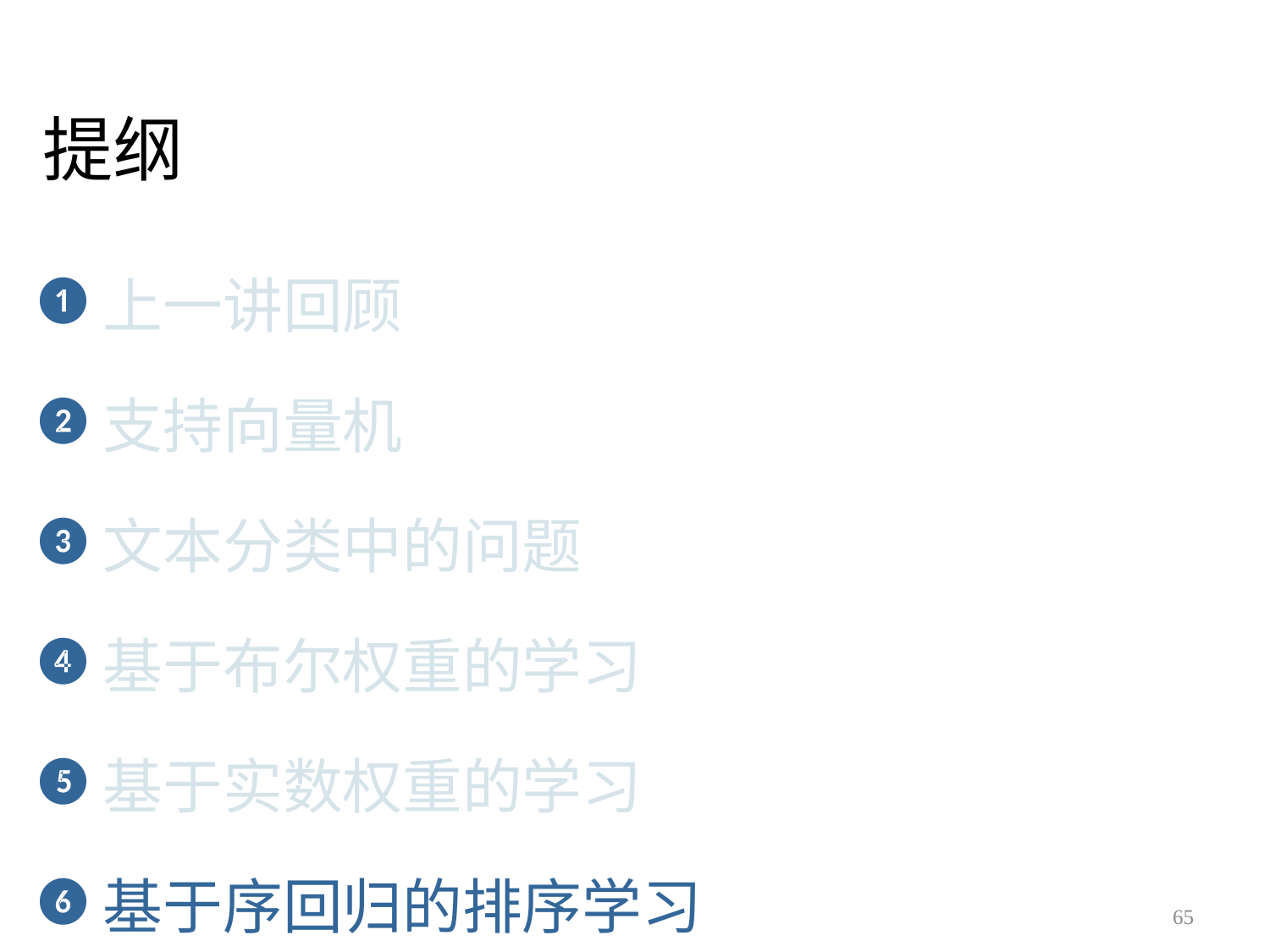

# 提纲
上一讲回顾
支持向量机
文本分类中的问题
基于布尔权重的学习
基于实数权重的学习
基于序回归的排序学习
65